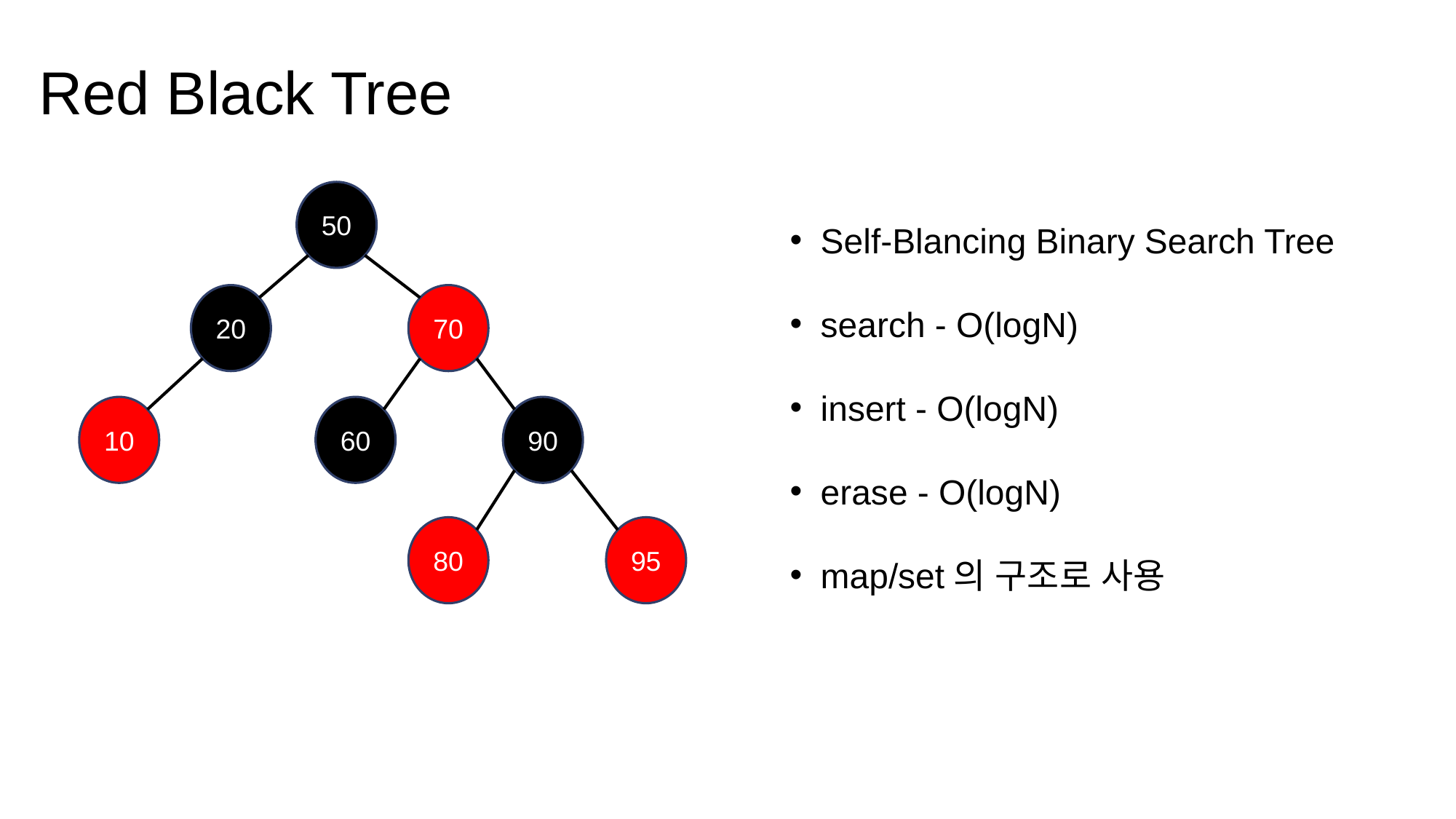

Red Black Tree
50
Self-Blancing Binary Search Tree

search - O(logN)

insert - O(logN)

erase - O(logN)

map/set의 구조로 사용
20
70
10
90
60
80
95